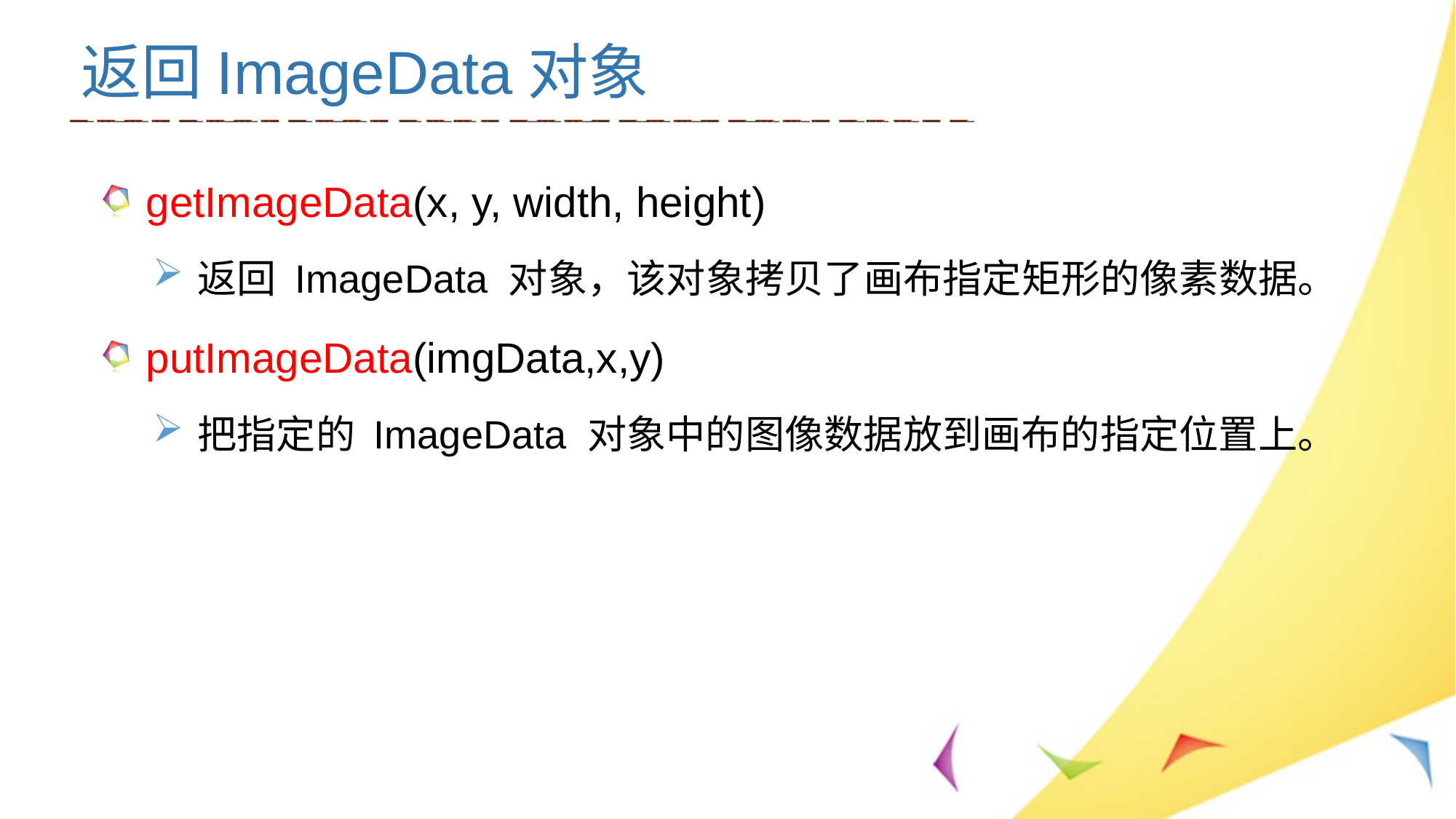

返回ImageData对象
getImageData(x, y, width, height)
返回 ImageData 对象，该对象拷贝了画布指定矩形的像素数据。
putImageData(imgData,x,y)
把指定的 ImageData 对象中的图像数据放到画布的指定位置上。